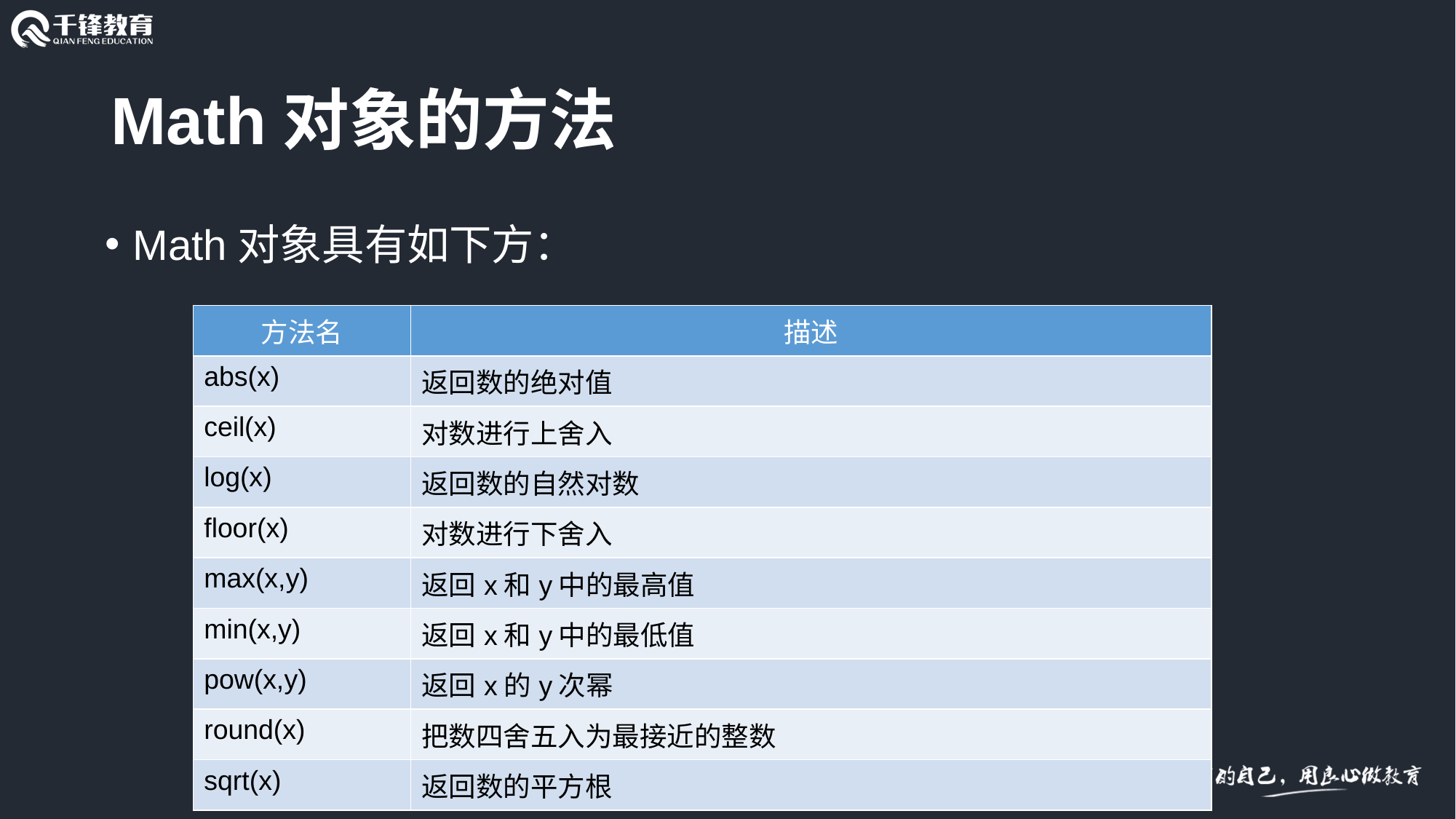

# Math对象的方法
Math对象具有如下方：
| 方法名 | 描述 |
| --- | --- |
| abs(x) | 返回数的绝对值 |
| ceil(x) | 对数进行上舍入 |
| log(x) | 返回数的自然对数 |
| floor(x) | 对数进行下舍入 |
| max(x,y) | 返回x和y中的最高值 |
| min(x,y) | 返回x和y中的最低值 |
| pow(x,y) | 返回x的y次幂 |
| round(x) | 把数四舍五入为最接近的整数 |
| sqrt(x) | 返回数的平方根 |